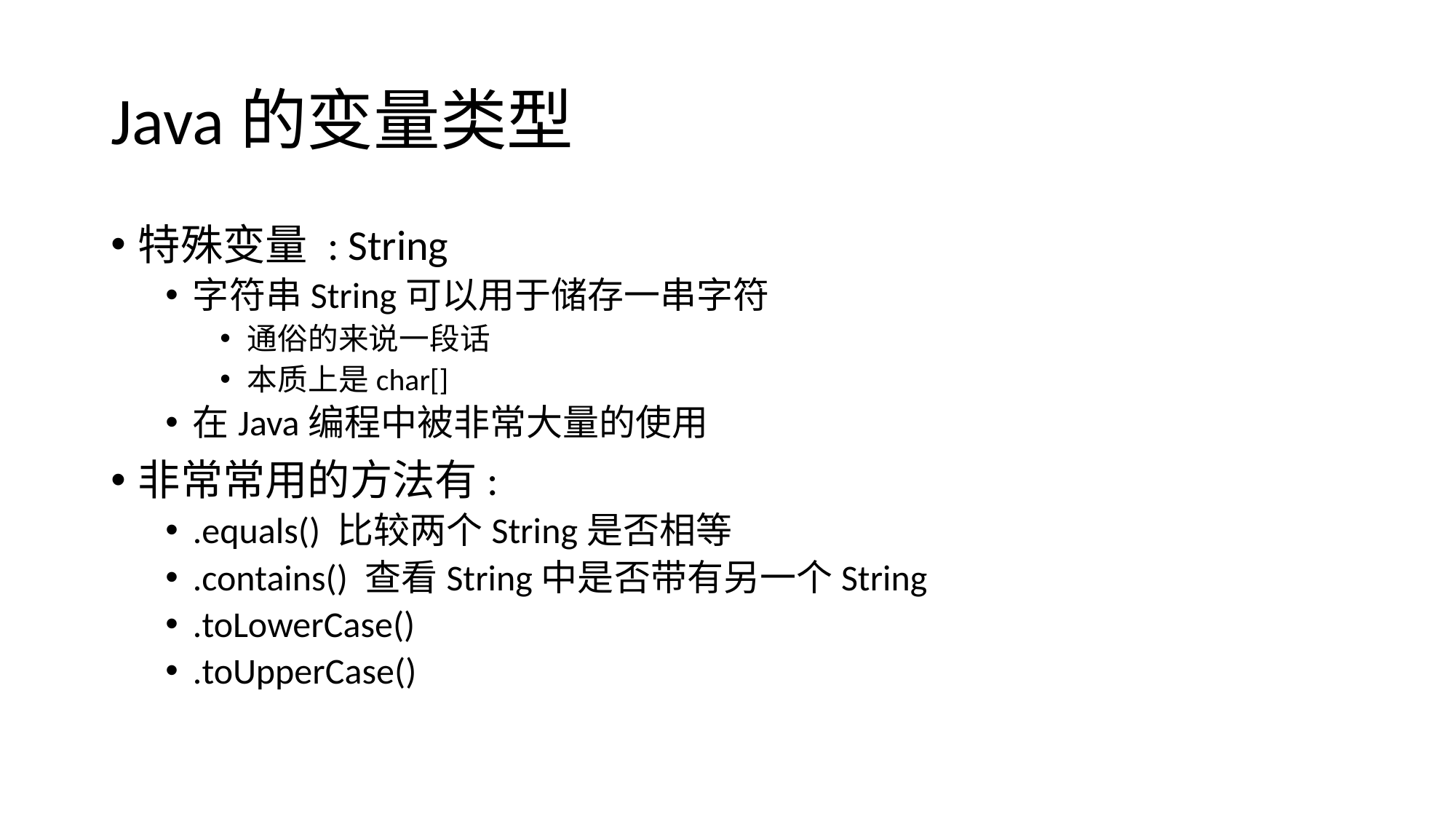

# Java的变量类型
特殊变量 : String
字符串String可以用于储存一串字符
通俗的来说一段话
本质上是char[]
在Java编程中被非常大量的使用
非常常用的方法有:
.equals() 比较两个String是否相等
.contains() 查看String中是否带有另一个String
.toLowerCase()
.toUpperCase()